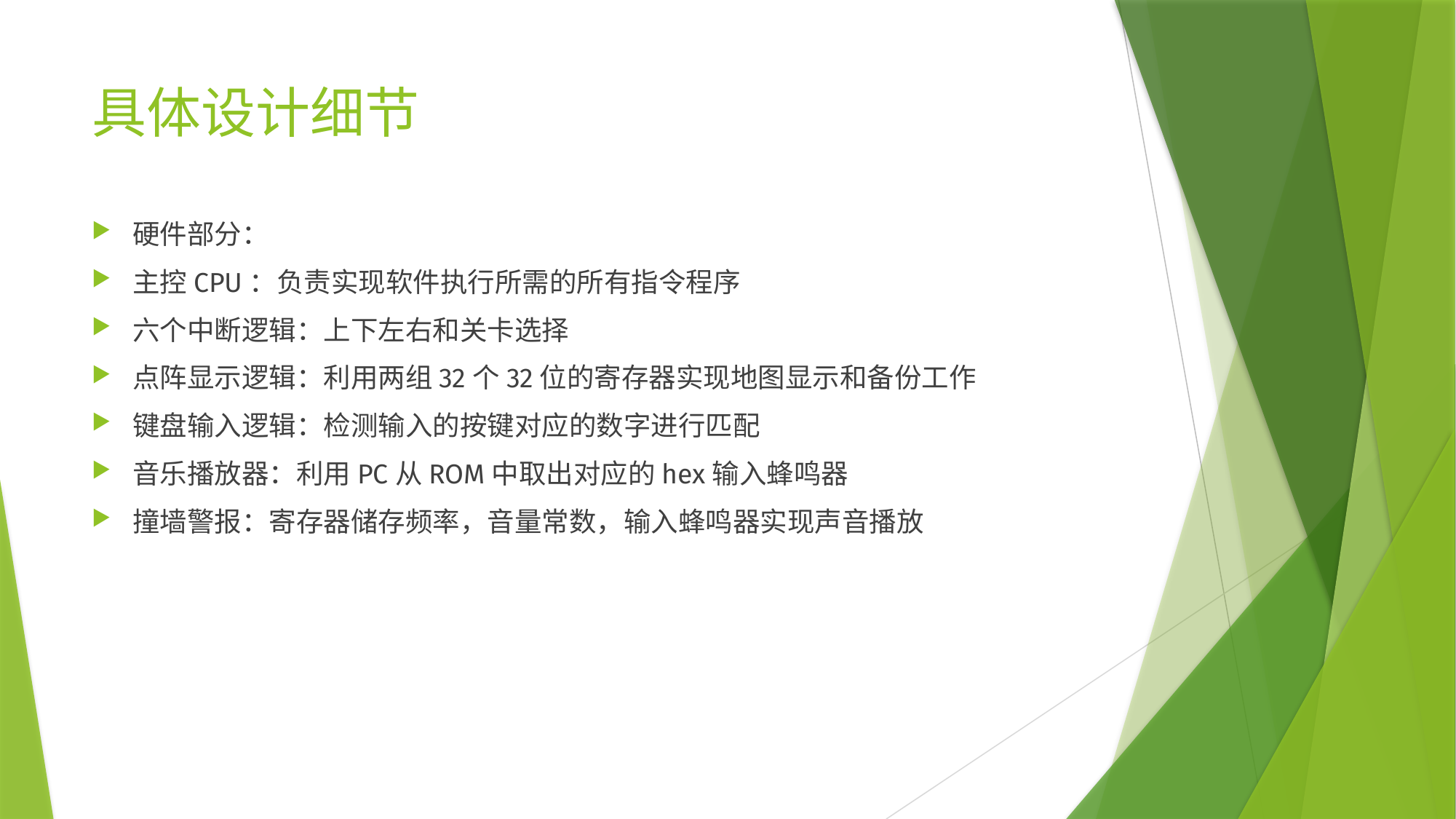

# 具体设计细节
硬件部分：
主控CPU：负责实现软件执行所需的所有指令程序
六个中断逻辑：上下左右和关卡选择
点阵显示逻辑：利用两组32个32位的寄存器实现地图显示和备份工作
键盘输入逻辑：检测输入的按键对应的数字进行匹配
音乐播放器：利用PC从ROM中取出对应的hex输入蜂鸣器
撞墙警报：寄存器储存频率，音量常数，输入蜂鸣器实现声音播放